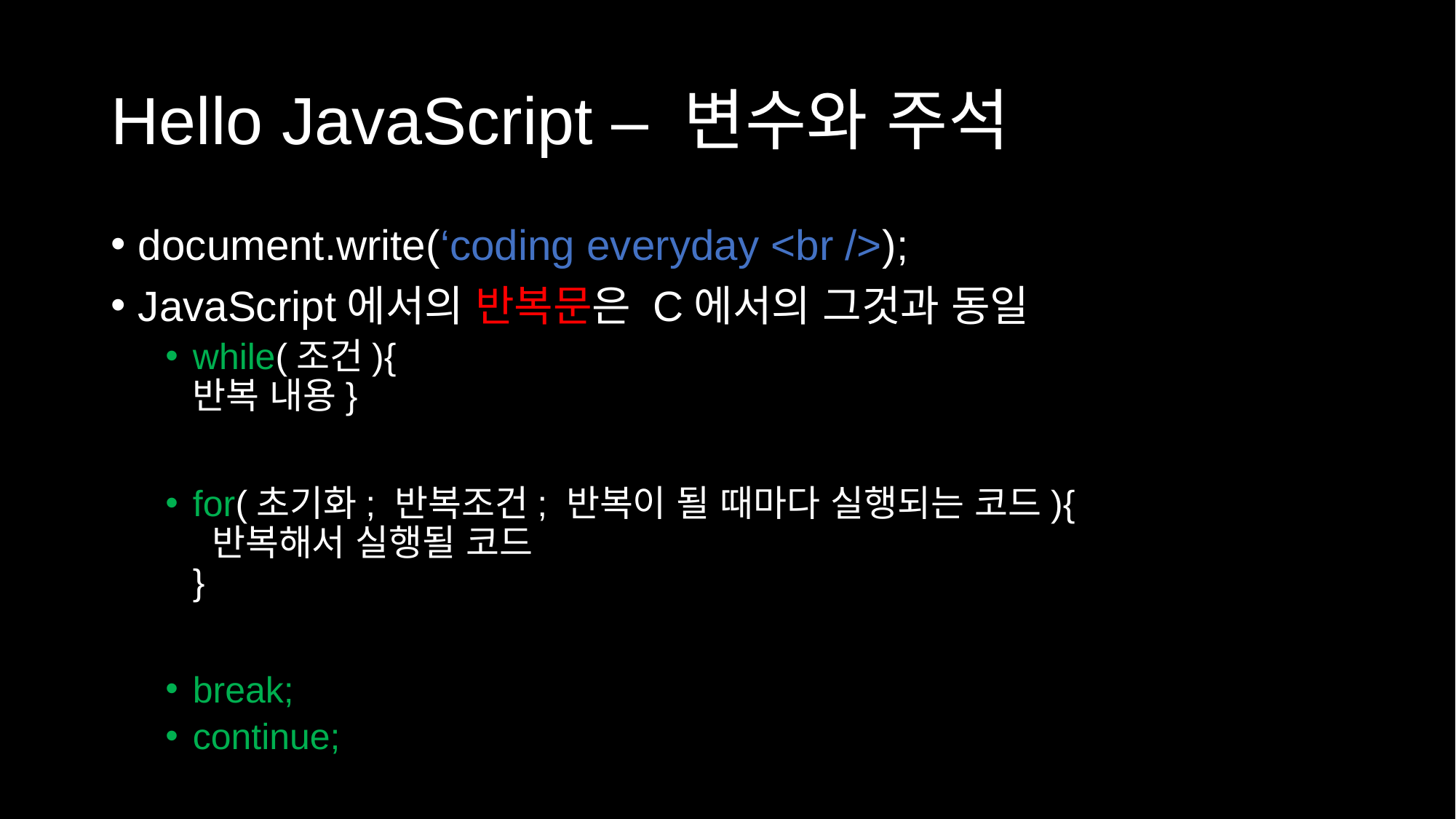

# Hello JavaScript – 변수와 주석
document.write(‘coding everyday <br />);
JavaScript에서의 반복문은 C에서의 그것과 동일
while(조건){
반복 내용}

for(초기화; 반복조건; 반복이 될 때마다 실행되는 코드){
 반복해서 실행될 코드
}

break;
continue;